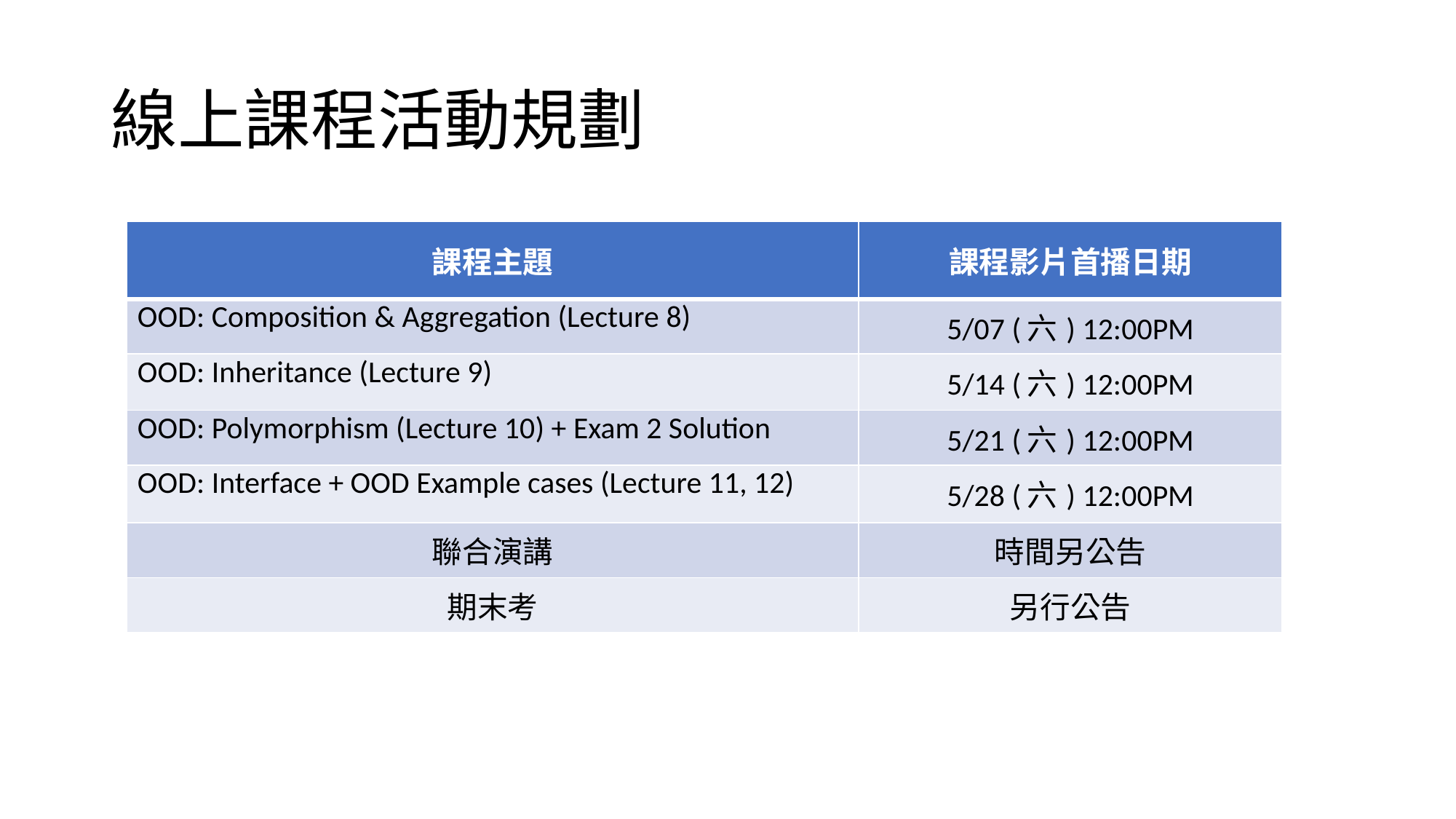

# 線上課程活動規劃
| 課程主題 | 課程影片首播日期 |
| --- | --- |
| OOD: Composition & Aggregation (Lecture 8) | 5/07 (六) 12:00PM |
| OOD: Inheritance (Lecture 9) | 5/14 (六) 12:00PM |
| OOD: Polymorphism (Lecture 10) + Exam 2 Solution | 5/21 (六) 12:00PM |
| OOD: Interface + OOD Example cases (Lecture 11, 12) | 5/28 (六) 12:00PM |
| 聯合演講 | 時間另公告 |
| 期末考 | 另行公告 |